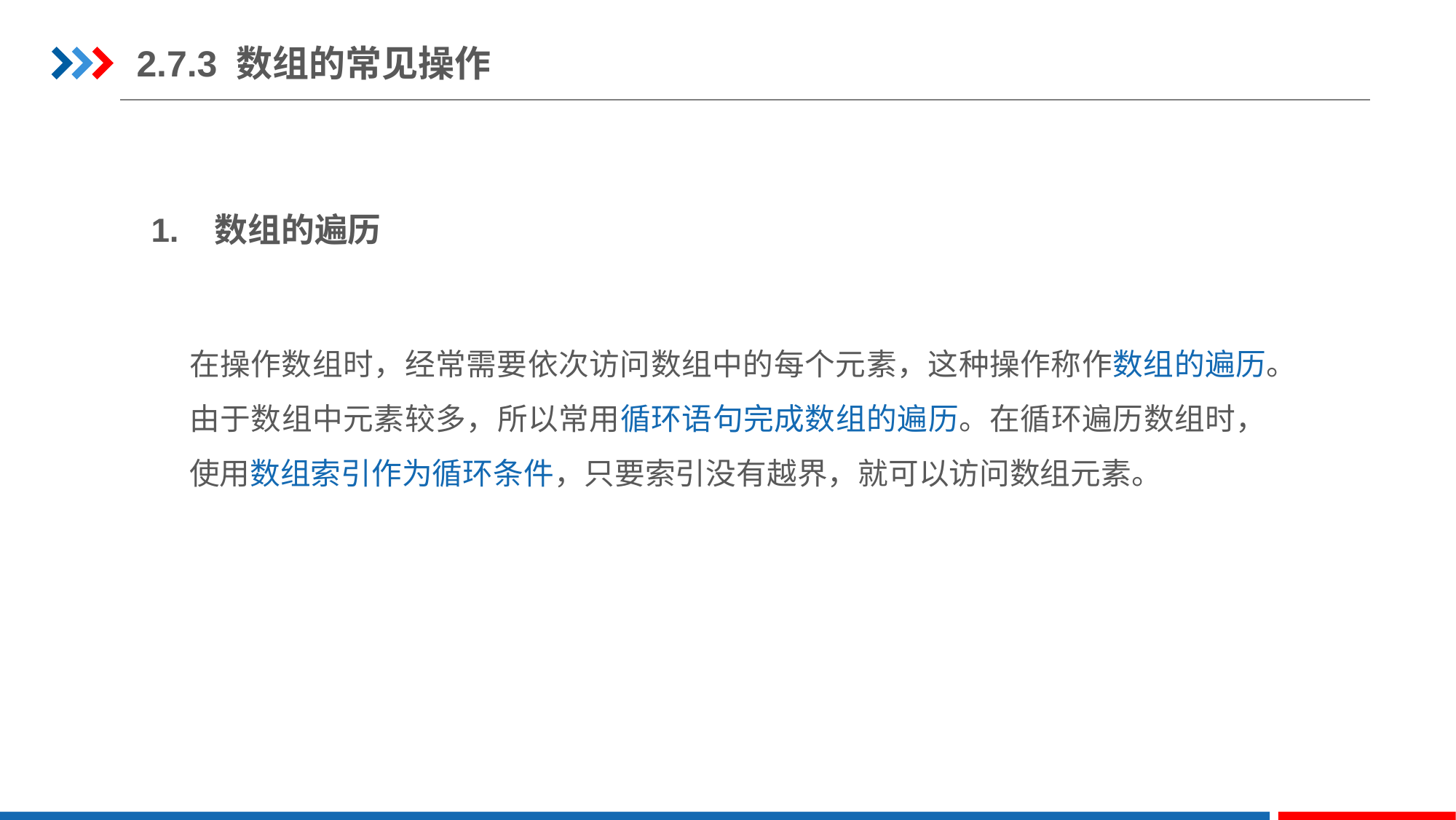

2.7.3 数组的常见操作
1.   数组的遍历
在操作数组时，经常需要依次访问数组中的每个元素，这种操作称作数组的遍历。由于数组中元素较多，所以常用循环语句完成数组的遍历。在循环遍历数组时，使用数组索引作为循环条件，只要索引没有越界，就可以访问数组元素。